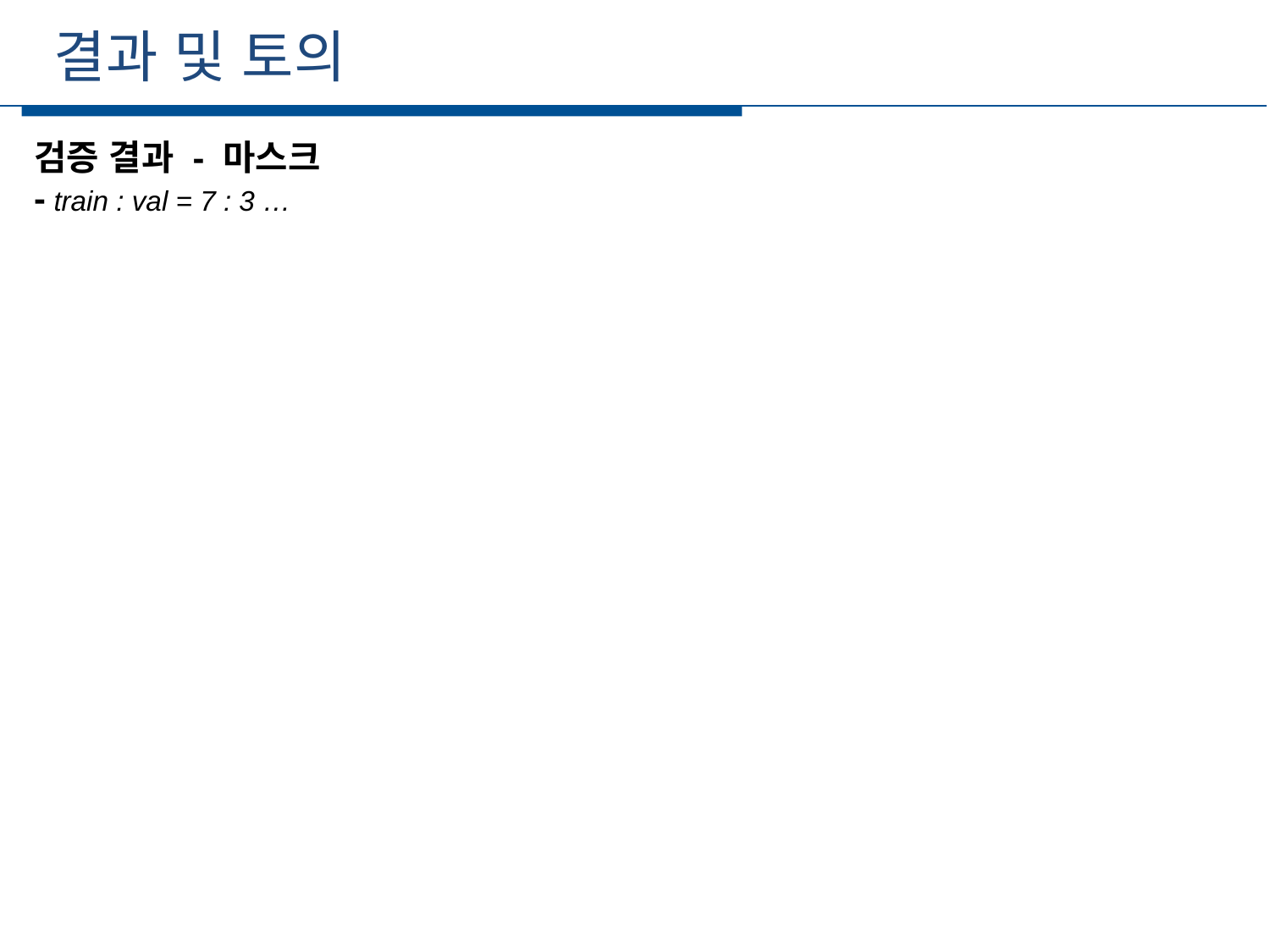

결과 및 토의
세부일정

검증 결과 - 마스크
- train : val = 7 : 3 …